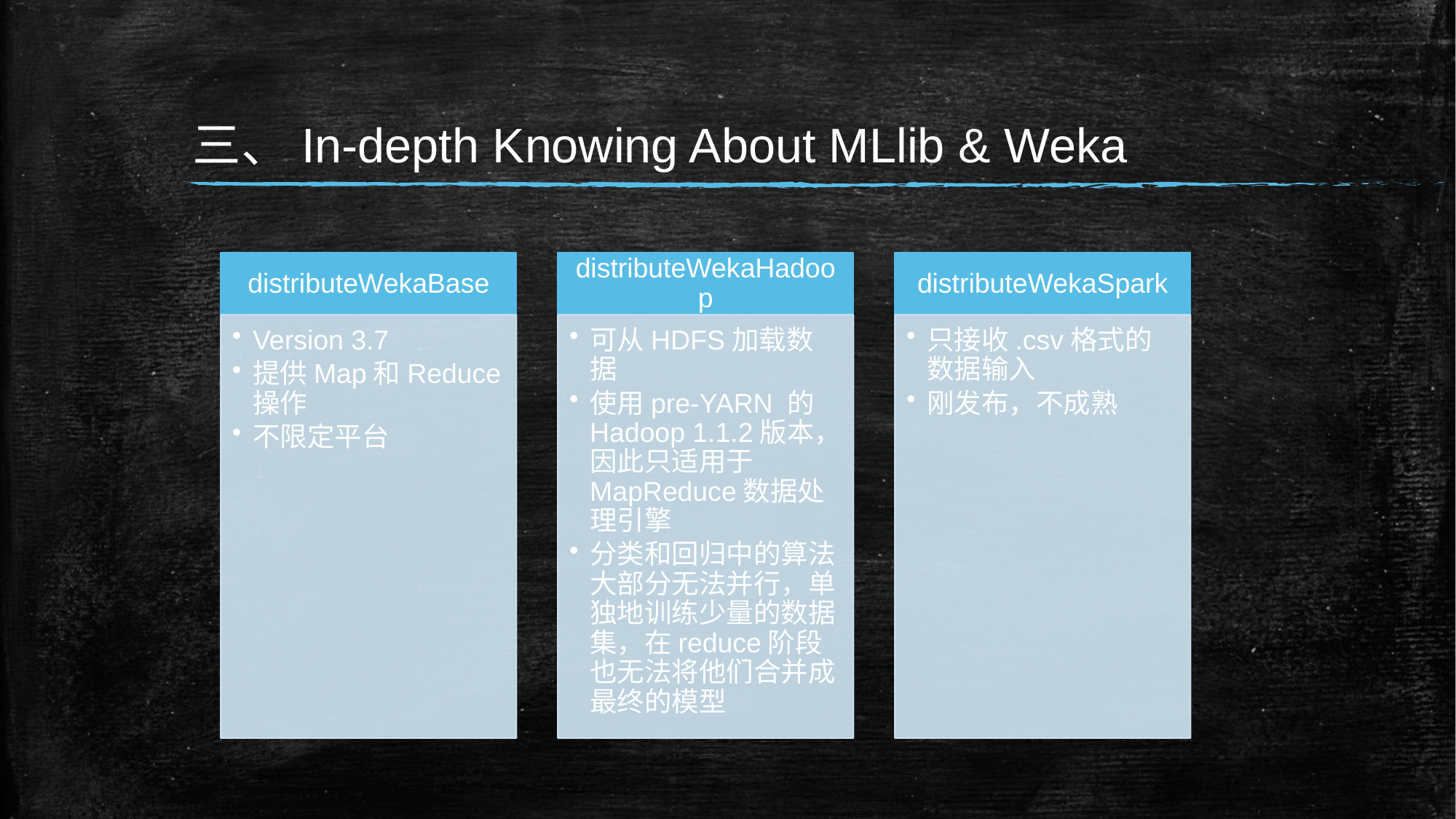

# 三、In-depth Knowing About MLlib & Weka
distributeWekaBase
Version 3.7
提供Map和Reduce操作
不限定平台
distributeWekaHadoop
可从HDFS加载数据
使用pre-YARN 的Hadoop 1.1.2版本，因此只适用于MapReduce数据处理引擎
分类和回归中的算法大部分无法并行，单独地训练少量的数据集，在reduce阶段也无法将他们合并成最终的模型
distributeWekaSpark
只接收.csv格式的数据输入
刚发布，不成熟